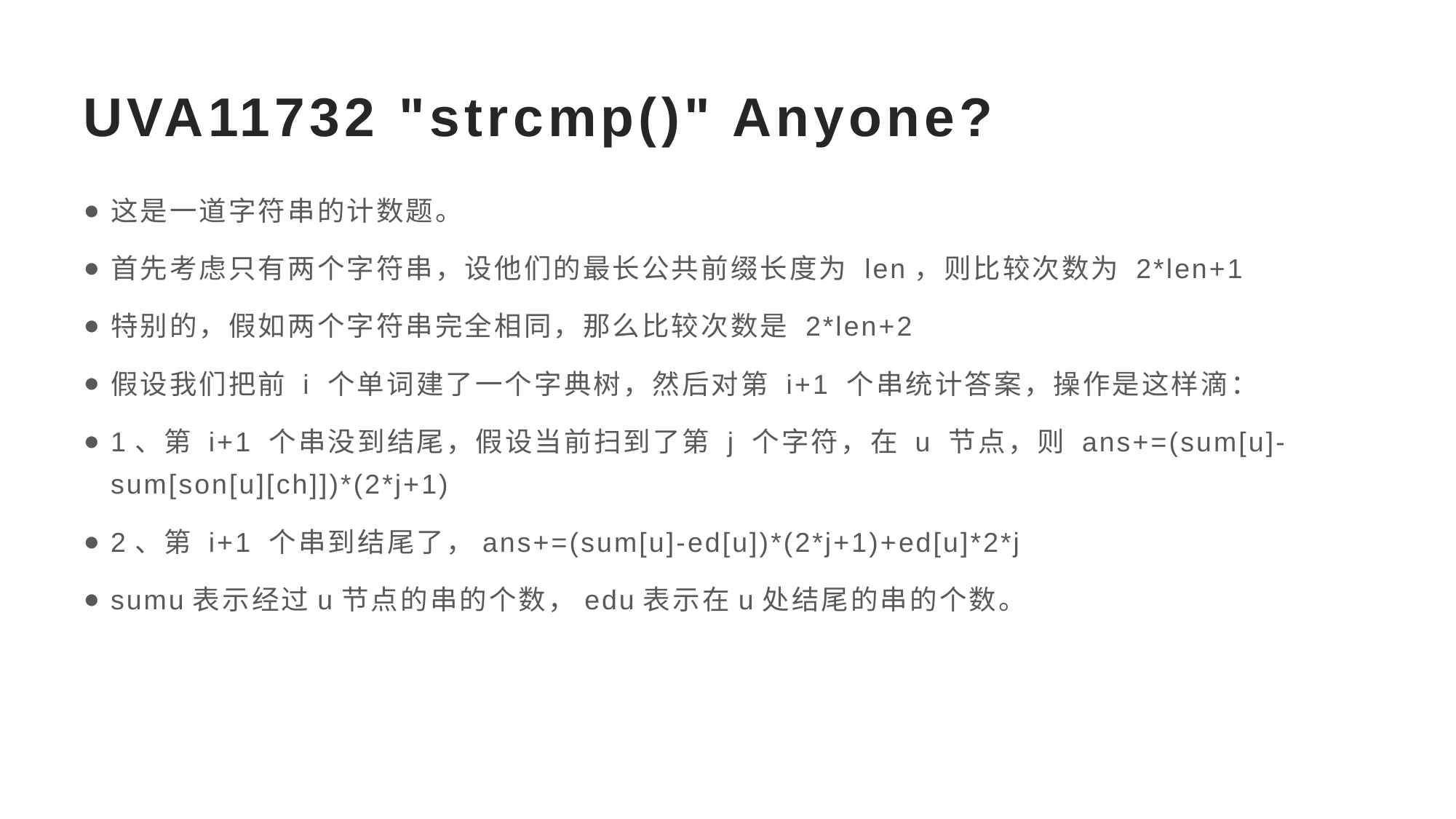

# UVA11732 "strcmp()" Anyone?
这是一道字符串的计数题。
首先考虑只有两个字符串，设他们的最长公共前缀长度为 len，则比较次数为 2*len+1
特别的，假如两个字符串完全相同，那么比较次数是 2*len+2
假设我们把前 i 个单词建了一个字典树，然后对第 i+1 个串统计答案，操作是这样滴：
1、第 i+1 个串没到结尾，假设当前扫到了第 j 个字符，在 u 节点，则 ans+=(sum[u]-sum[son[u][ch]])*(2*j+1)
2、第 i+1 个串到结尾了，ans+=(sum[u]-ed[u])*(2*j+1)+ed[u]*2*j
sumu表示经过u节点的串的个数，edu表示在u处结尾的串的个数。